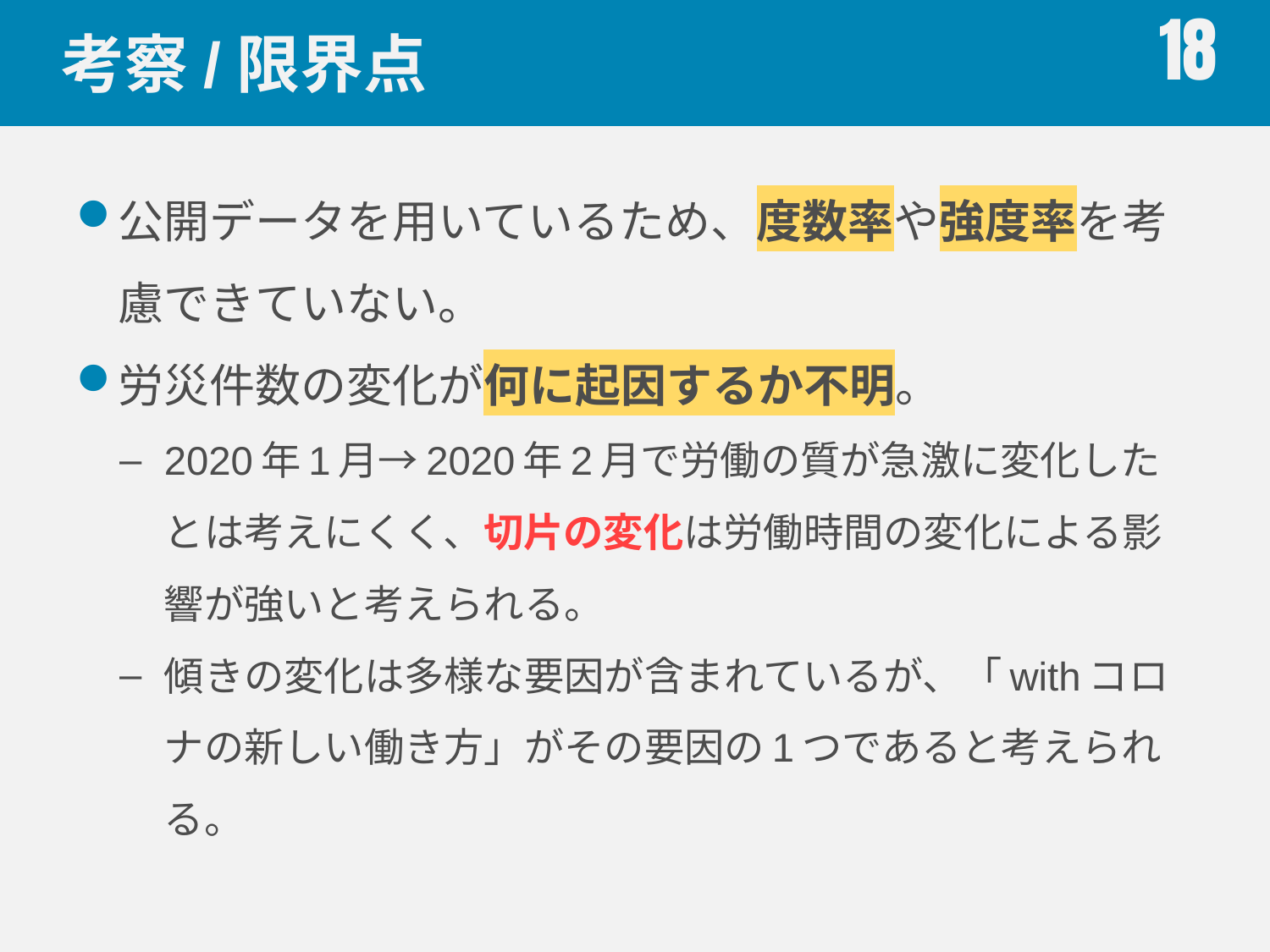

# 考察/限界点
 18
公開データを用いているため、度数率や強度率を考慮できていない。
労災件数の変化が何に起因するか不明。
2020年1月→2020年2月で労働の質が急激に変化したとは考えにくく、切片の変化は労働時間の変化による影響が強いと考えられる。
傾きの変化は多様な要因が含まれているが、「withコロナの新しい働き方」がその要因の1つであると考えられる。